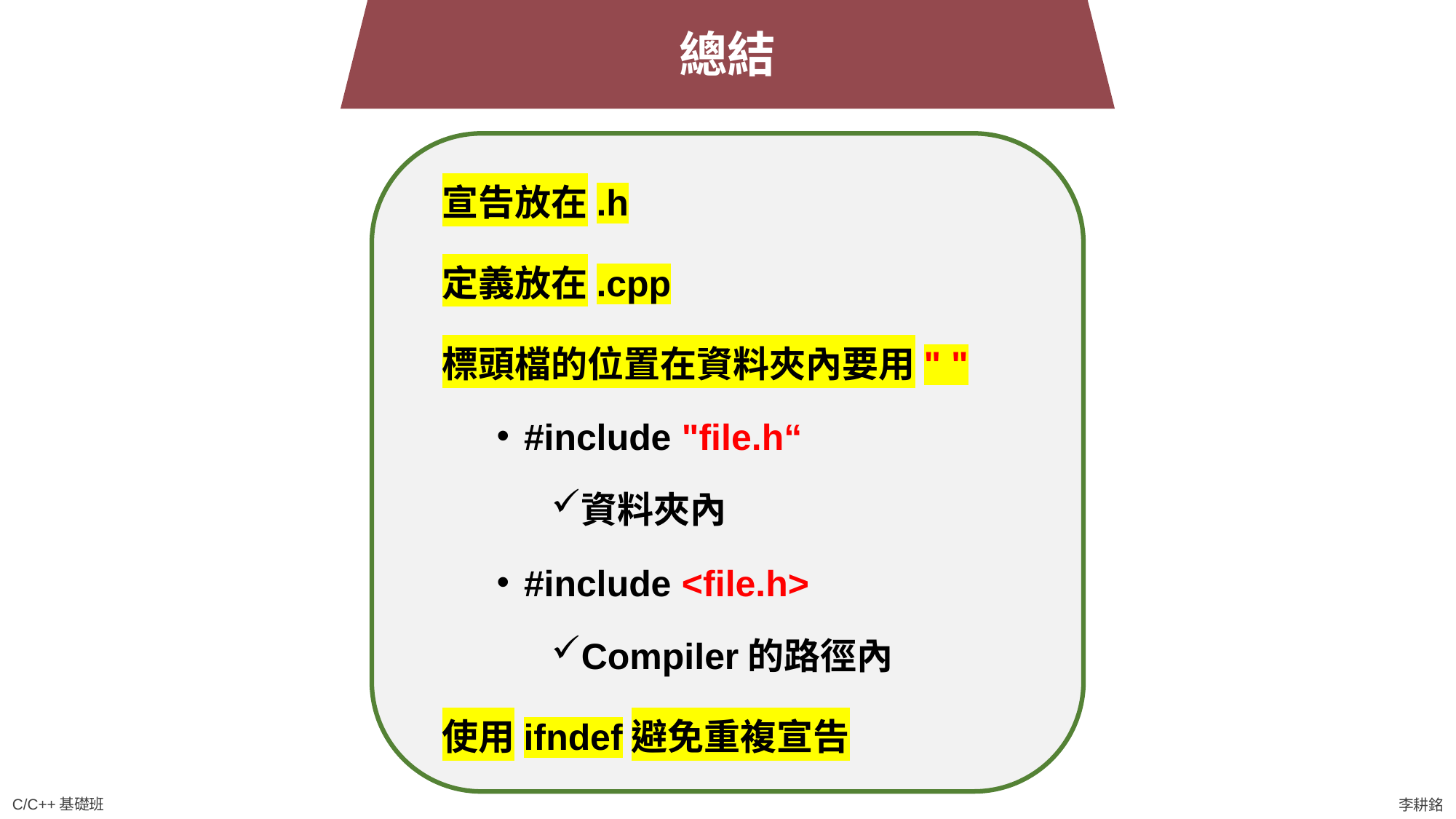

總結

宣告放在.h
定義放在.cpp
標頭檔的位置在資料夾內要用" "
#include "file.h“
資料夾內
#include <file.h>
Compiler的路徑內
使用ifndef避免重複宣告

C/C++基礎班
李耕銘